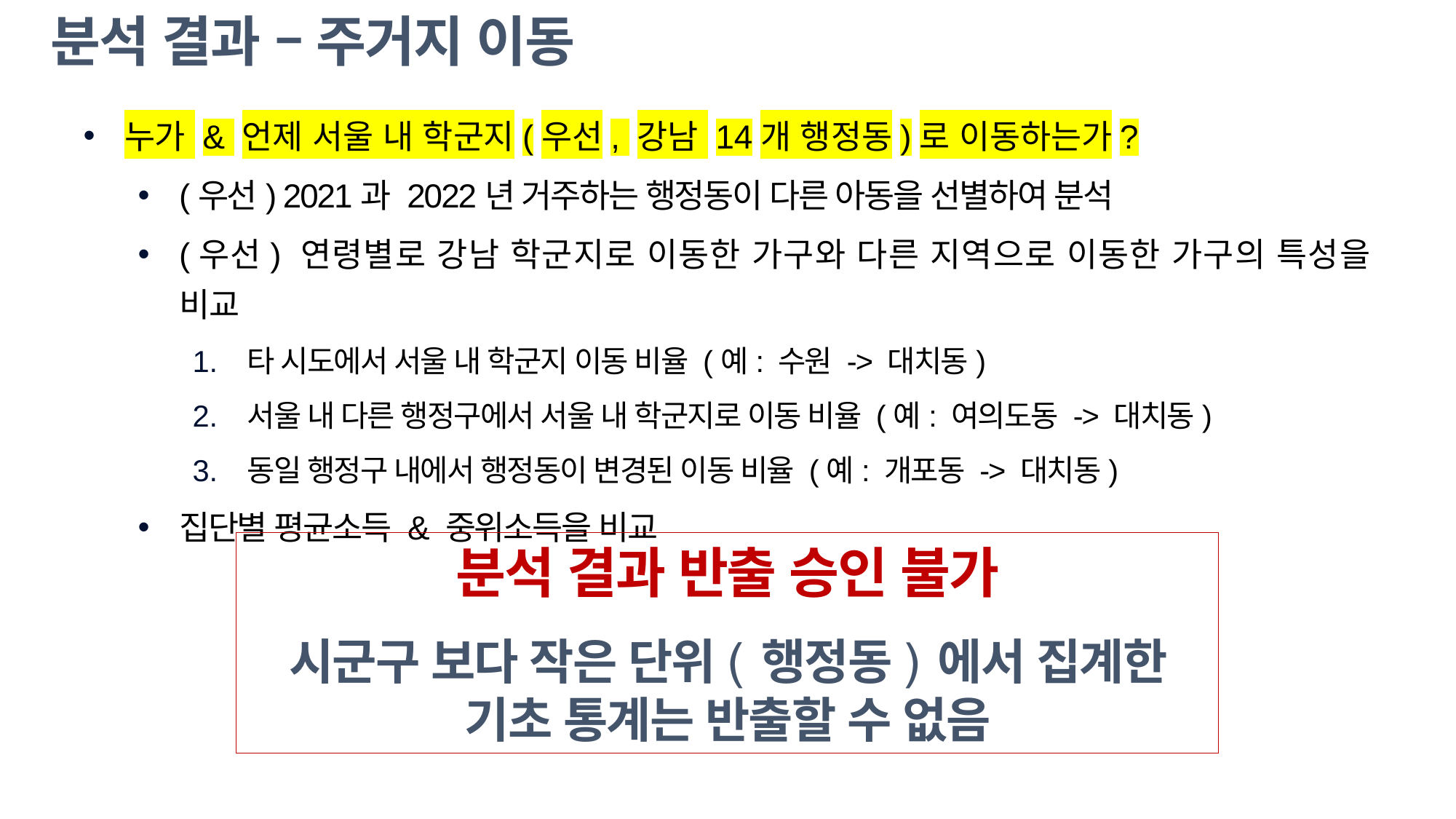

# 분석 결과 – 주거지 이동
누가 & 언제 서울 내 학군지(우선, 강남 14개 행정동)로 이동하는가?
(우선) 2021과 2022년 거주하는 행정동이 다른 아동을 선별하여 분석
(우선) 연령별로 강남 학군지로 이동한 가구와 다른 지역으로 이동한 가구의 특성을 비교
타 시도에서 서울 내 학군지 이동 비율 (예: 수원 -> 대치동)
서울 내 다른 행정구에서 서울 내 학군지로 이동 비율 (예: 여의도동 -> 대치동)
동일 행정구 내에서 행정동이 변경된 이동 비율 (예: 개포동 -> 대치동)
집단별 평균소득 & 중위소득을 비교
분석 결과 반출 승인 불가

시군구 보다 작은 단위(행정동)에서 집계한 기초 통계는 반출할 수 없음